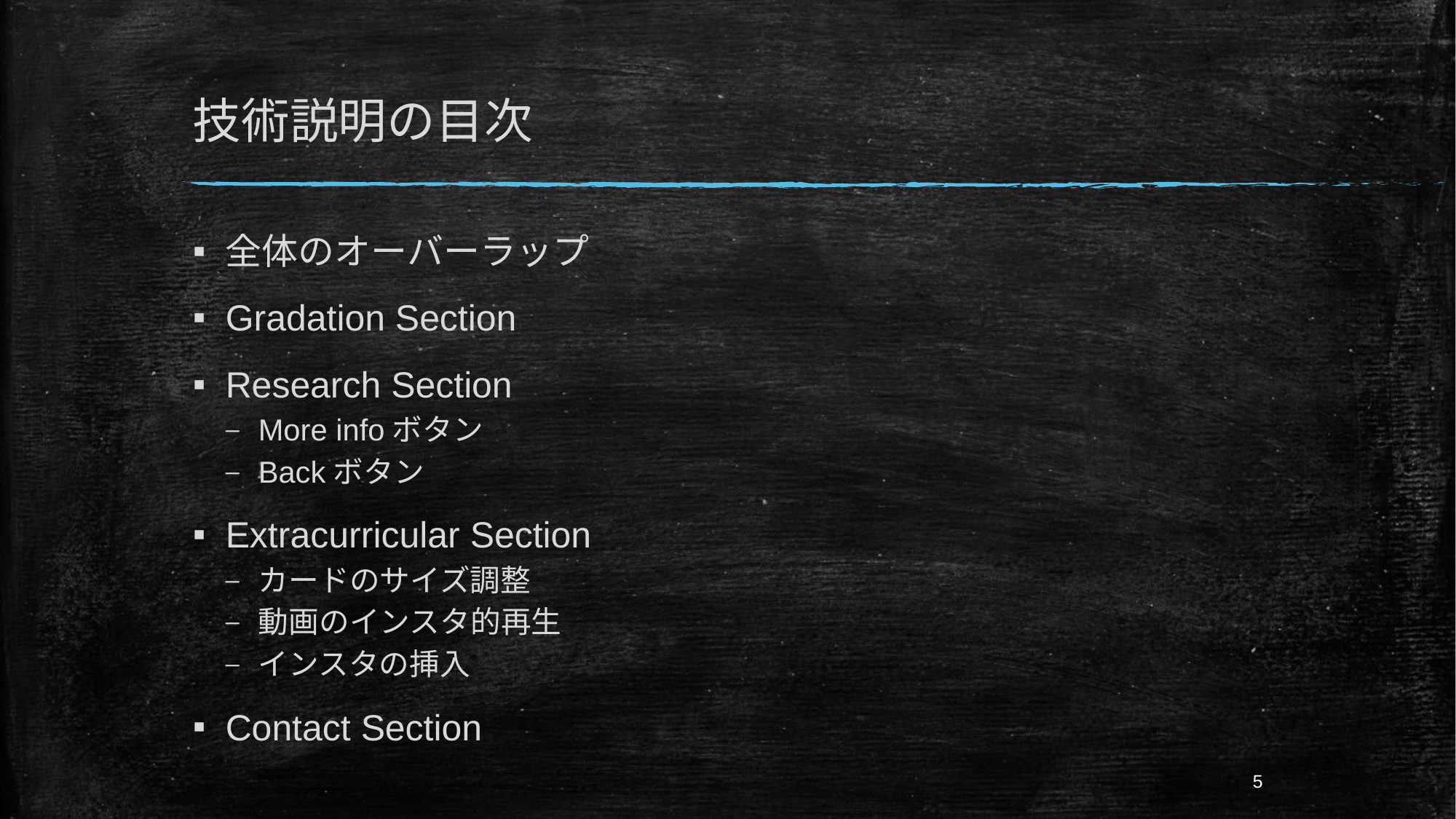

# 技術説明の目次
全体のオーバーラップ
Gradation Section
Research Section
More infoボタン
Backボタン
Extracurricular Section
カードのサイズ調整
動画のインスタ的再生
インスタの挿入
Contact Section
5